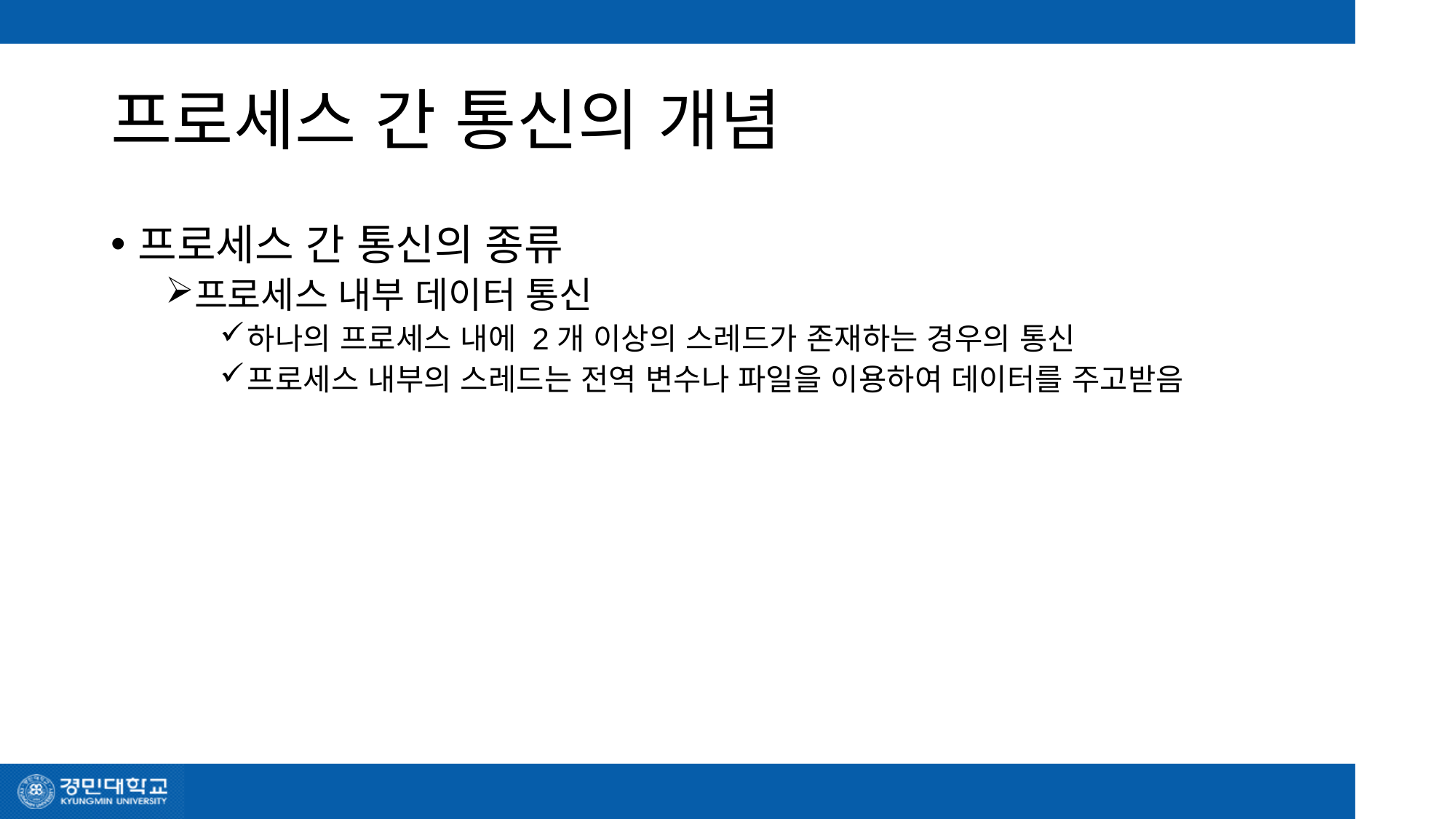

# 프로세스 간 통신의 개념
프로세스 간 통신의 종류
프로세스 내부 데이터 통신
하나의 프로세스 내에 2개 이상의 스레드가 존재하는 경우의 통신
프로세스 내부의 스레드는 전역 변수나 파일을 이용하여 데이터를 주고받음